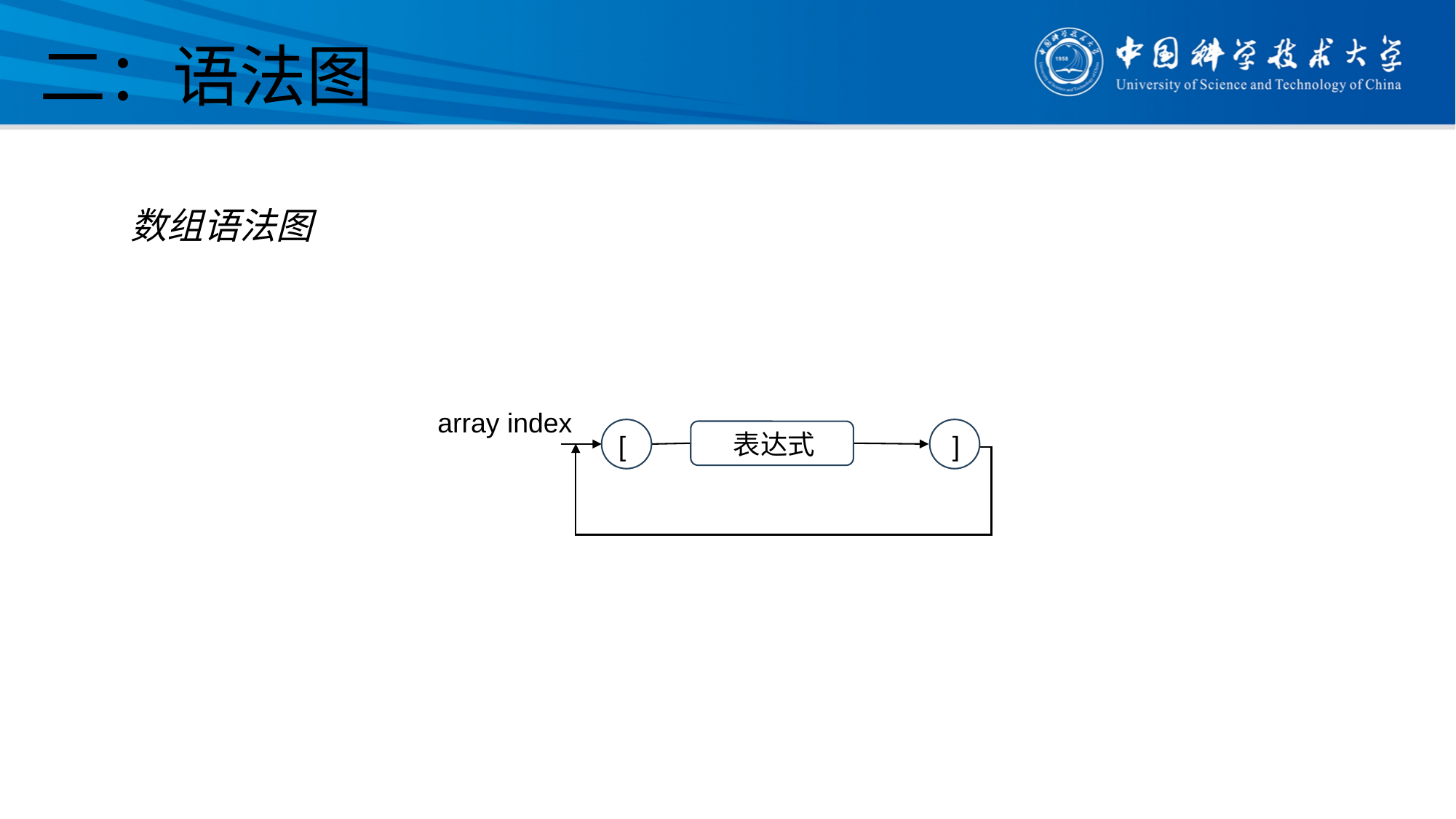

# 二：语法图
数组语法图
array index

[

]

表达式